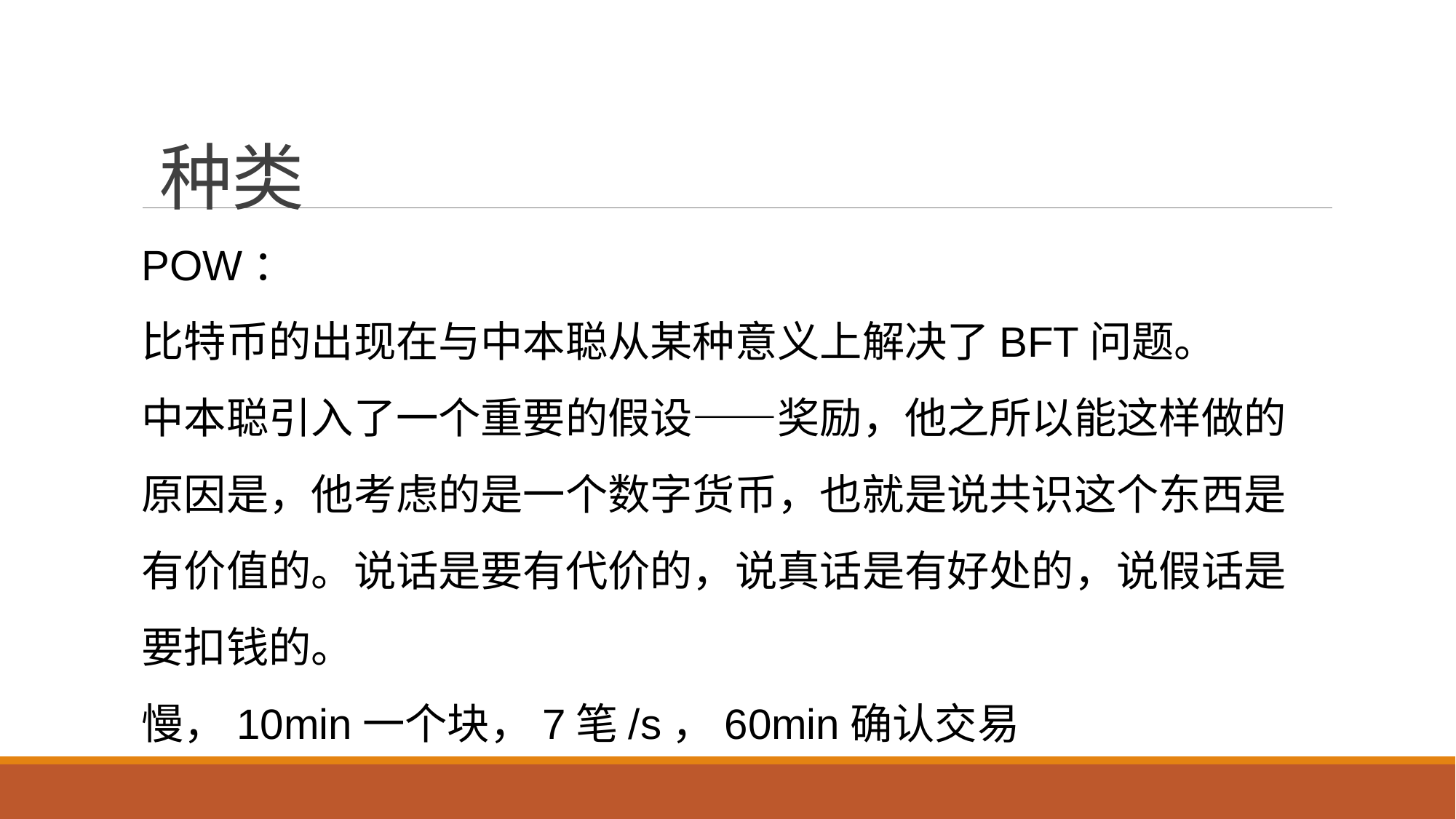

种类
POW：
比特币的出现在与中本聪从某种意义上解决了BFT问题。
中本聪引入了一个重要的假设——奖励，他之所以能这样做的原因是，他考虑的是一个数字货币，也就是说共识这个东西是有价值的。说话是要有代价的，说真话是有好处的，说假话是要扣钱的。
慢，10min一个块，7笔/s，60min确认交易